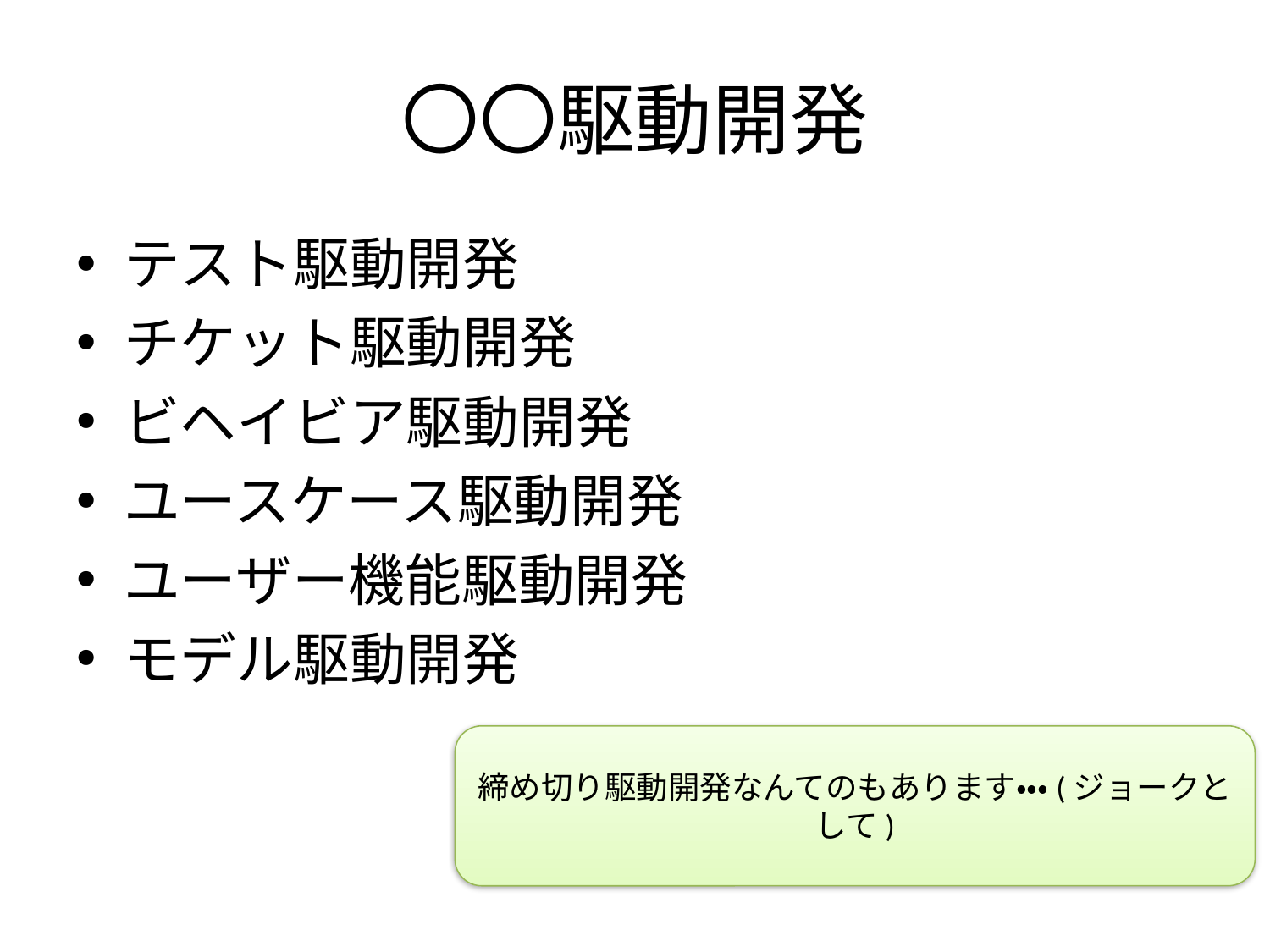

# 〇〇駆動開発
テスト駆動開発
チケット駆動開発
ビヘイビア駆動開発
ユースケース駆動開発
ユーザー機能駆動開発
モデル駆動開発
締め切り駆動開発なんてのもあります・・・(ジョークとして)